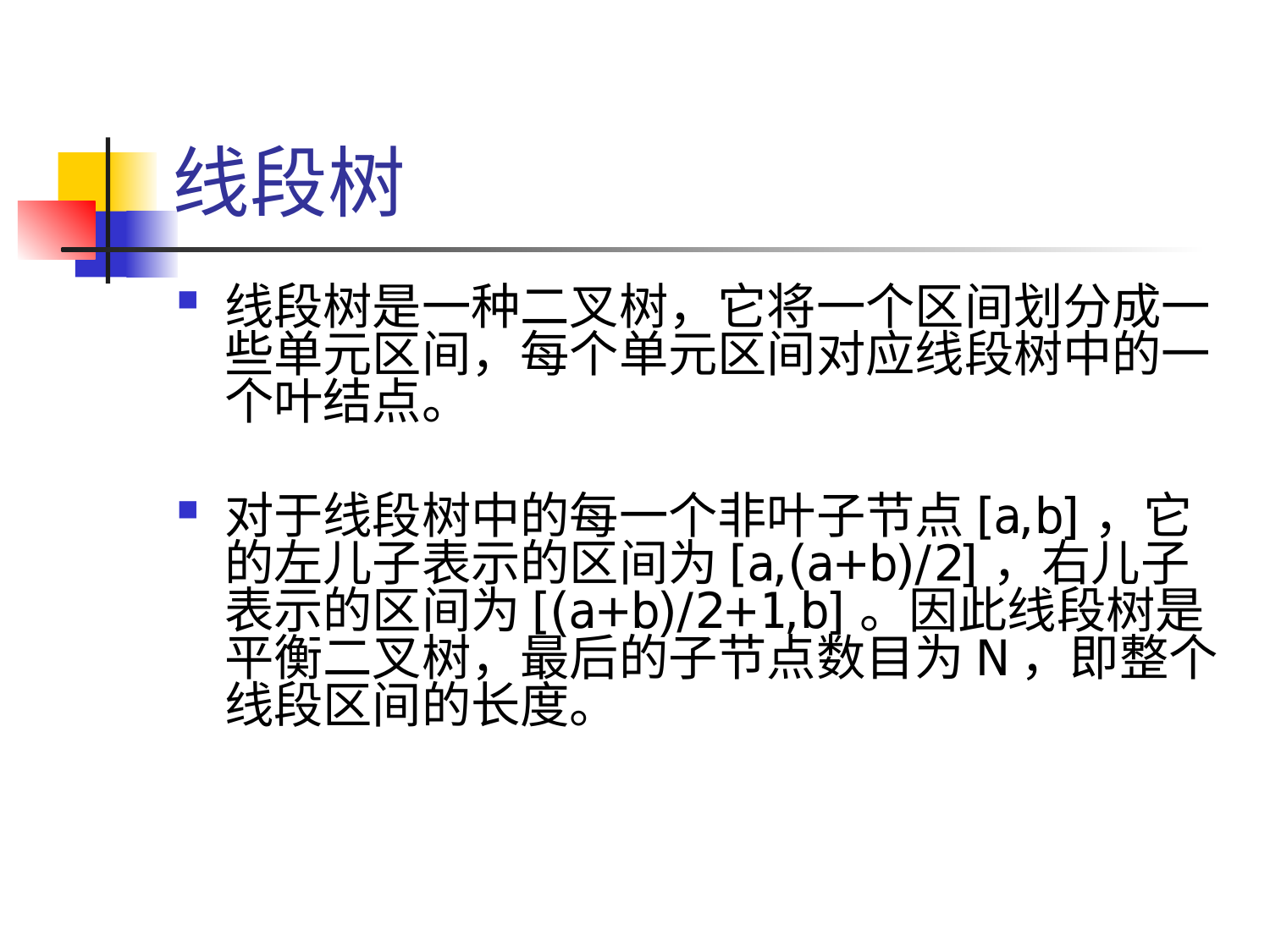

# 线段树
线段树是一种二叉树，它将一个区间划分成一些单元区间，每个单元区间对应线段树中的一个叶结点。

对于线段树中的每一个非叶子节点[a,b]，它的左儿子表示的区间为[a,(a+b)/2]，右儿子表示的区间为[(a+b)/2+1,b]。因此线段树是平衡二叉树，最后的子节点数目为N，即整个线段区间的长度。